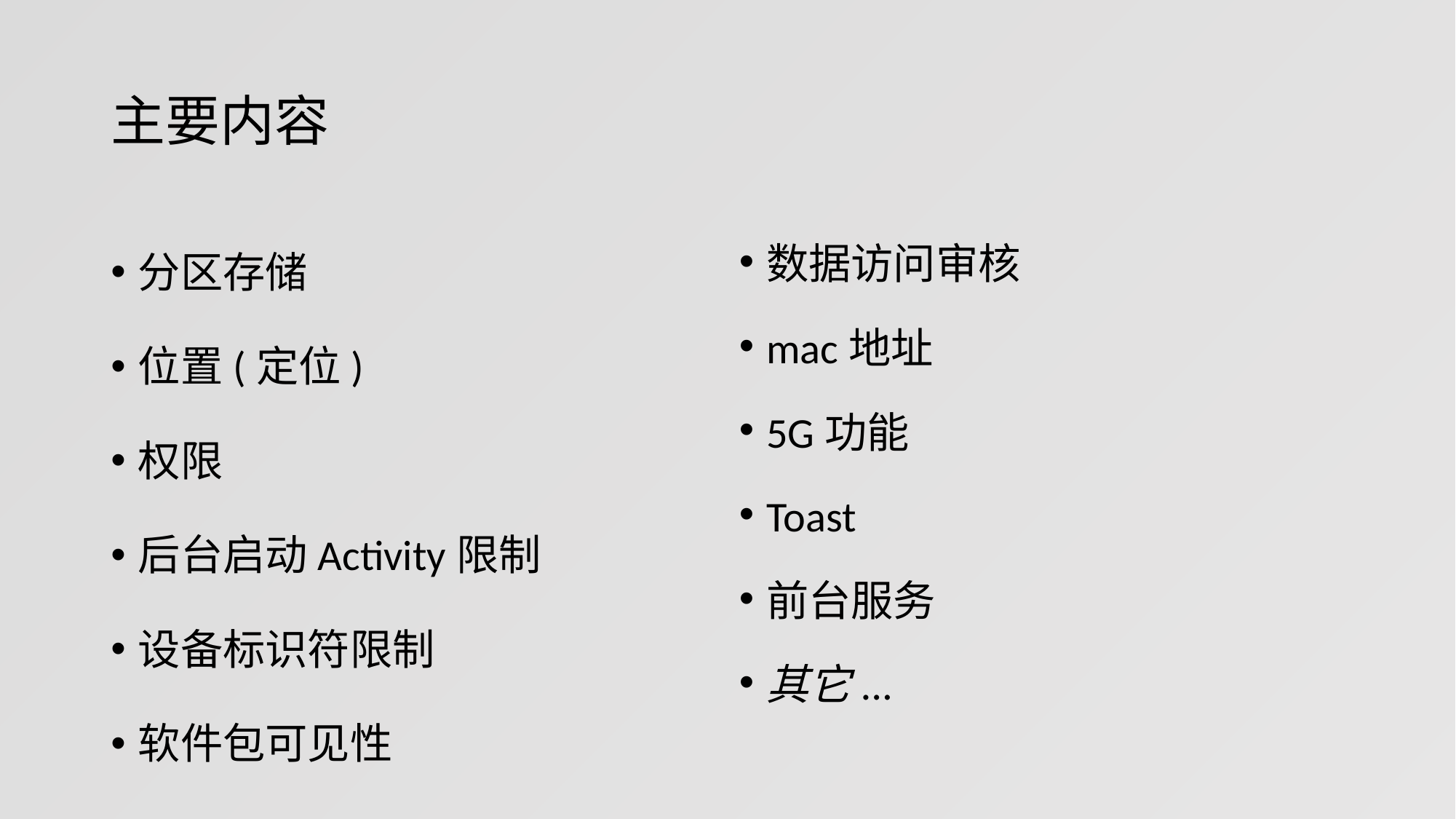

# 主要内容
分区存储
位置(定位)
权限
后台启动Activity限制
设备标识符限制
软件包可见性
数据访问审核
mac地址
5G功能
Toast
前台服务
其它...